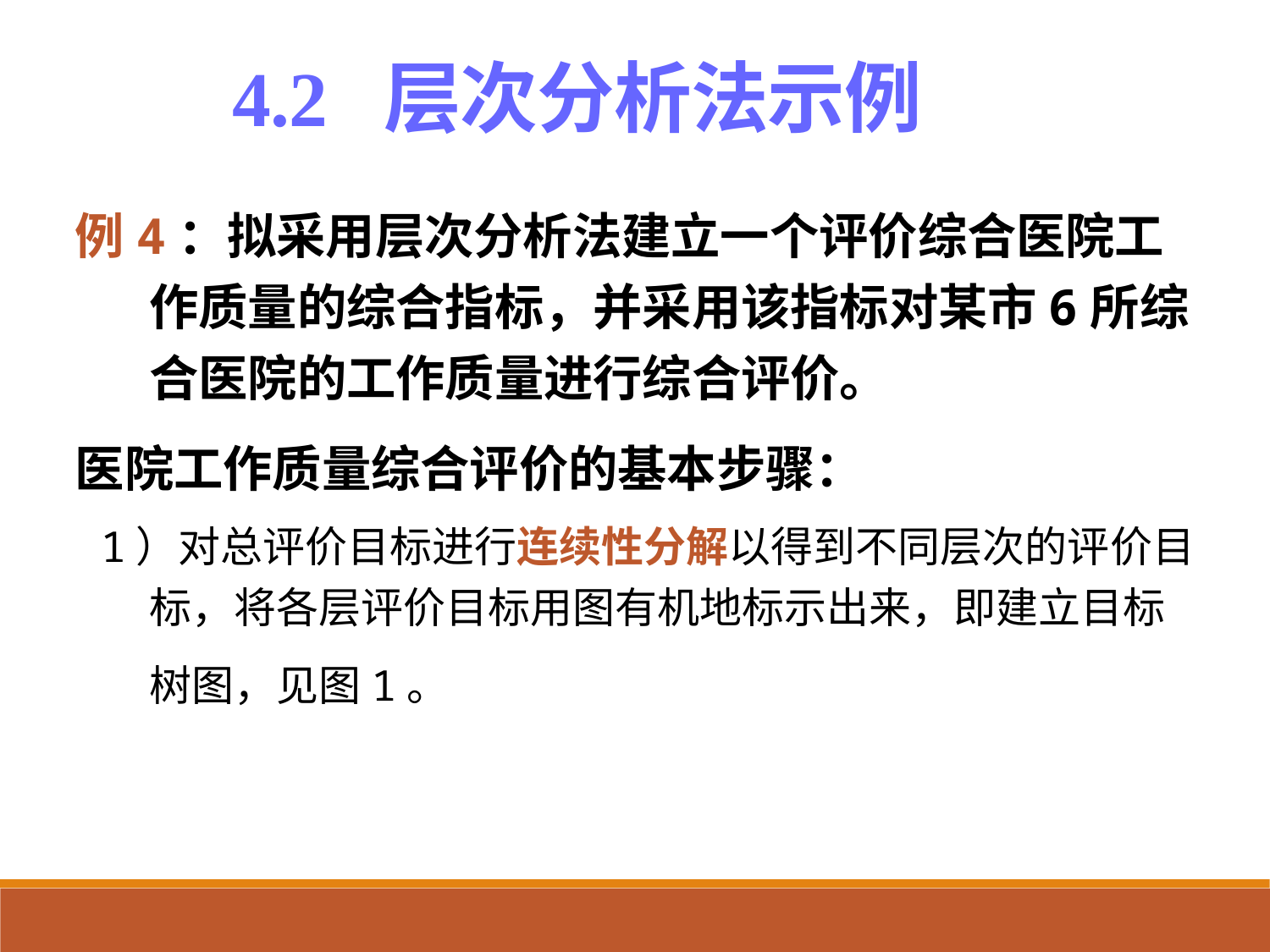

4.2  层次分析法示例
例4：拟采用层次分析法建立一个评价综合医院工作质量的综合指标，并采用该指标对某市6所综合医院的工作质量进行综合评价。
医院工作质量综合评价的基本步骤：
 1）对总评价目标进行连续性分解以得到不同层次的评价目标，将各层评价目标用图有机地标示出来，即建立目标树图，见图1。